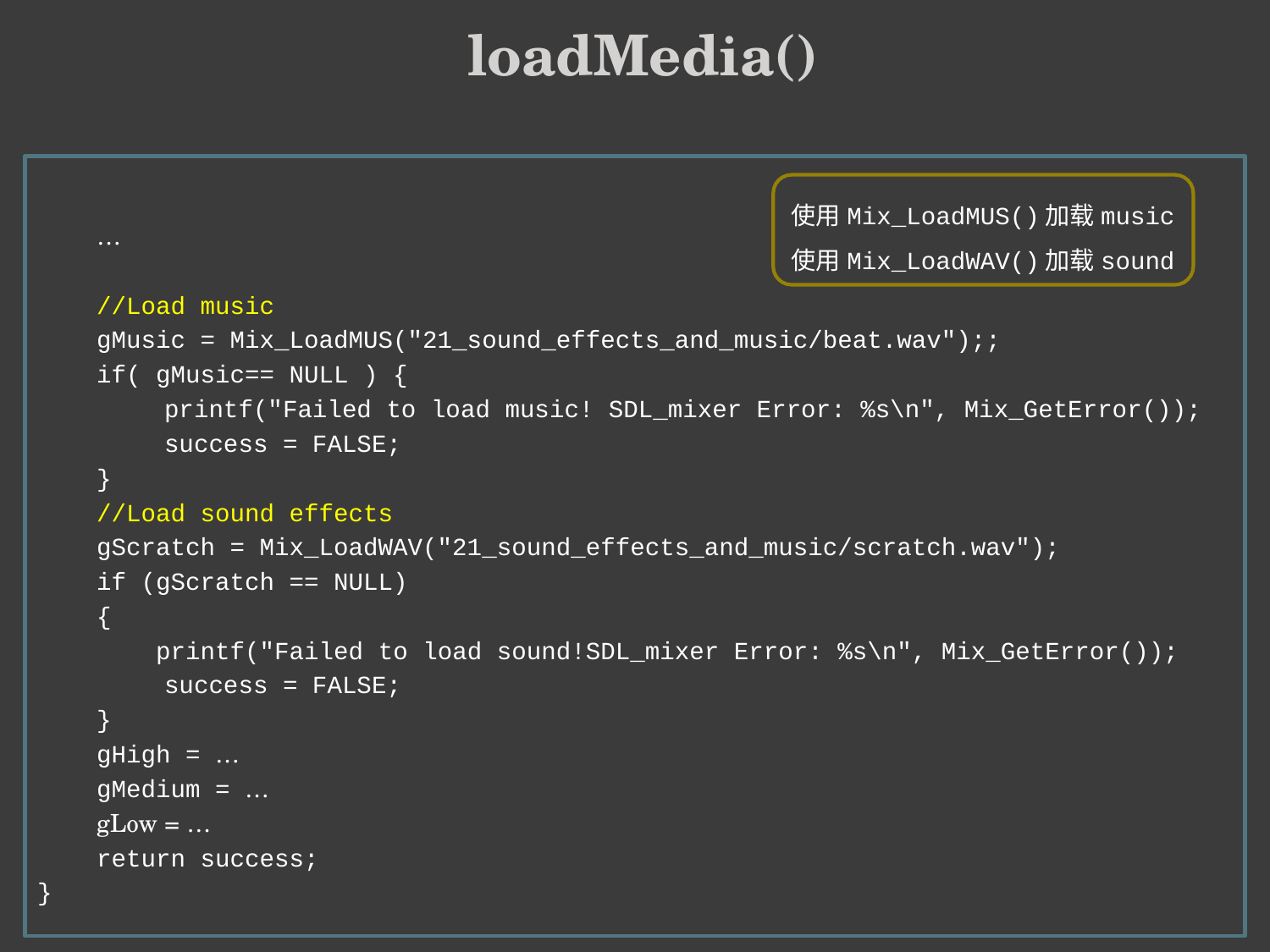

loadMedia()

    …

    //Load music
    gMusic = Mix_LoadMUS("21_sound_effects_and_music/beat.wav");;
    if( gMusic== NULL ) {
	printf("Failed to load music! SDL_mixer Error: %s\n", Mix_GetError());
	success = FALSE;
    }
    //Load sound effects
    gScratch = Mix_LoadWAV("21_sound_effects_and_music/scratch.wav");
    if (gScratch == NULL)
    {
        printf("Failed to load sound!SDL_mixer Error: %s\n", Mix_GetError());
	success = FALSE;
    }
    gHigh = …
    gMedium = …
    gLow = …
    return success;
}
使用Mix_LoadMUS()加载music
使用Mix_LoadWAV()加载sound